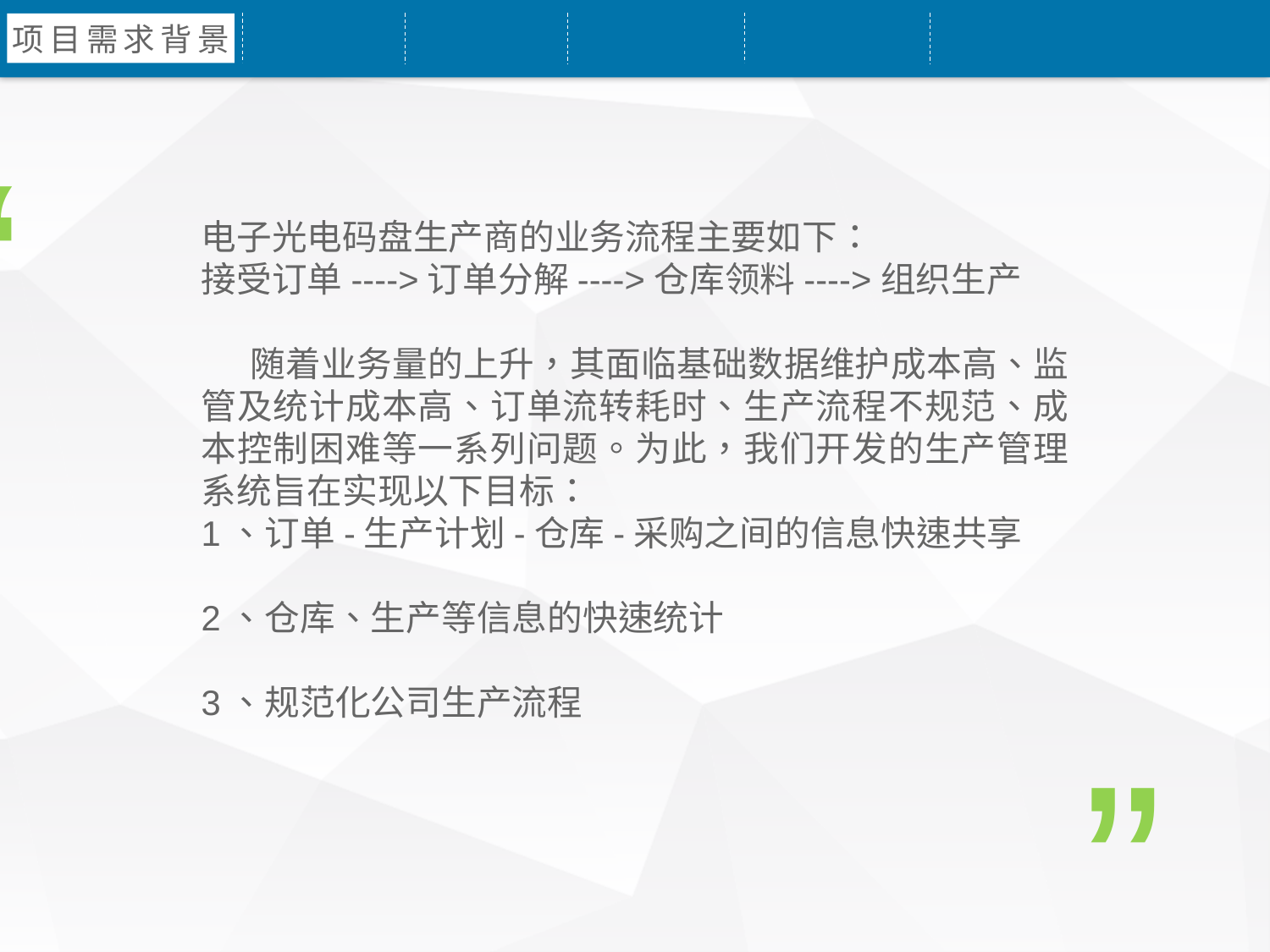

项目需求背景

“
电子光电码盘生产商的业务流程主要如下：
接受订单---->订单分解---->仓库领料---->组织生产

     随着业务量的上升，其面临基础数据维护成本高、监管及统计成本高、订单流转耗时、生产流程不规范、成本控制困难等一系列问题。为此，我们开发的生产管理系统旨在实现以下目标：
1、订单-生产计划-仓库-采购之间的信息快速共享

2、仓库、生产等信息的快速统计

3、规范化公司生产流程

”